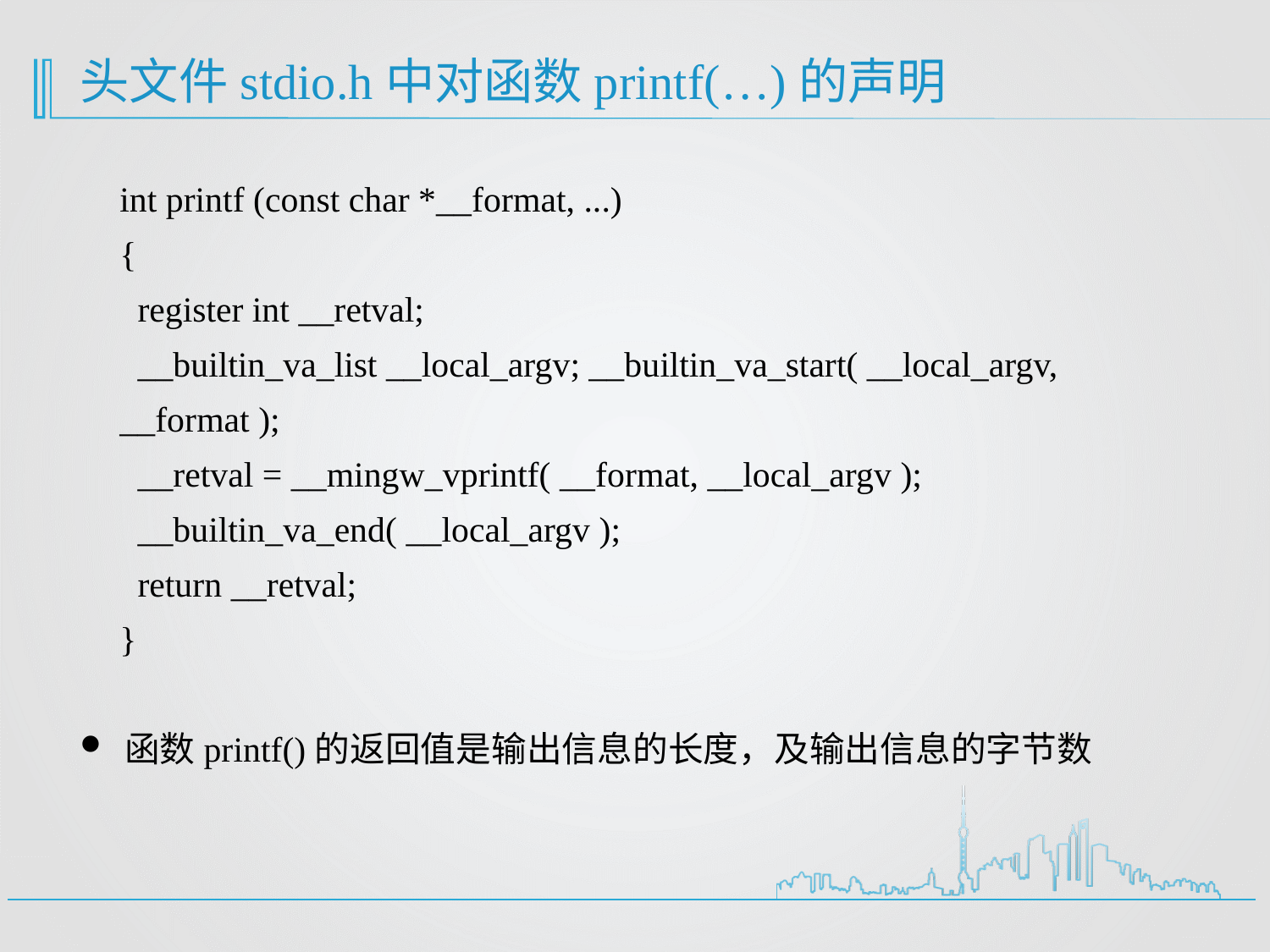

# 头文件stdio.h中对函数printf(…)的声明
int printf (const char *__format, ...)
{
  register int __retval;
  __builtin_va_list __local_argv; __builtin_va_start( __local_argv, __format );
  __retval = __mingw_vprintf( __format, __local_argv );
  __builtin_va_end( __local_argv );
  return __retval;
}

 函数printf()的返回值是输出信息的长度，及输出信息的字节数